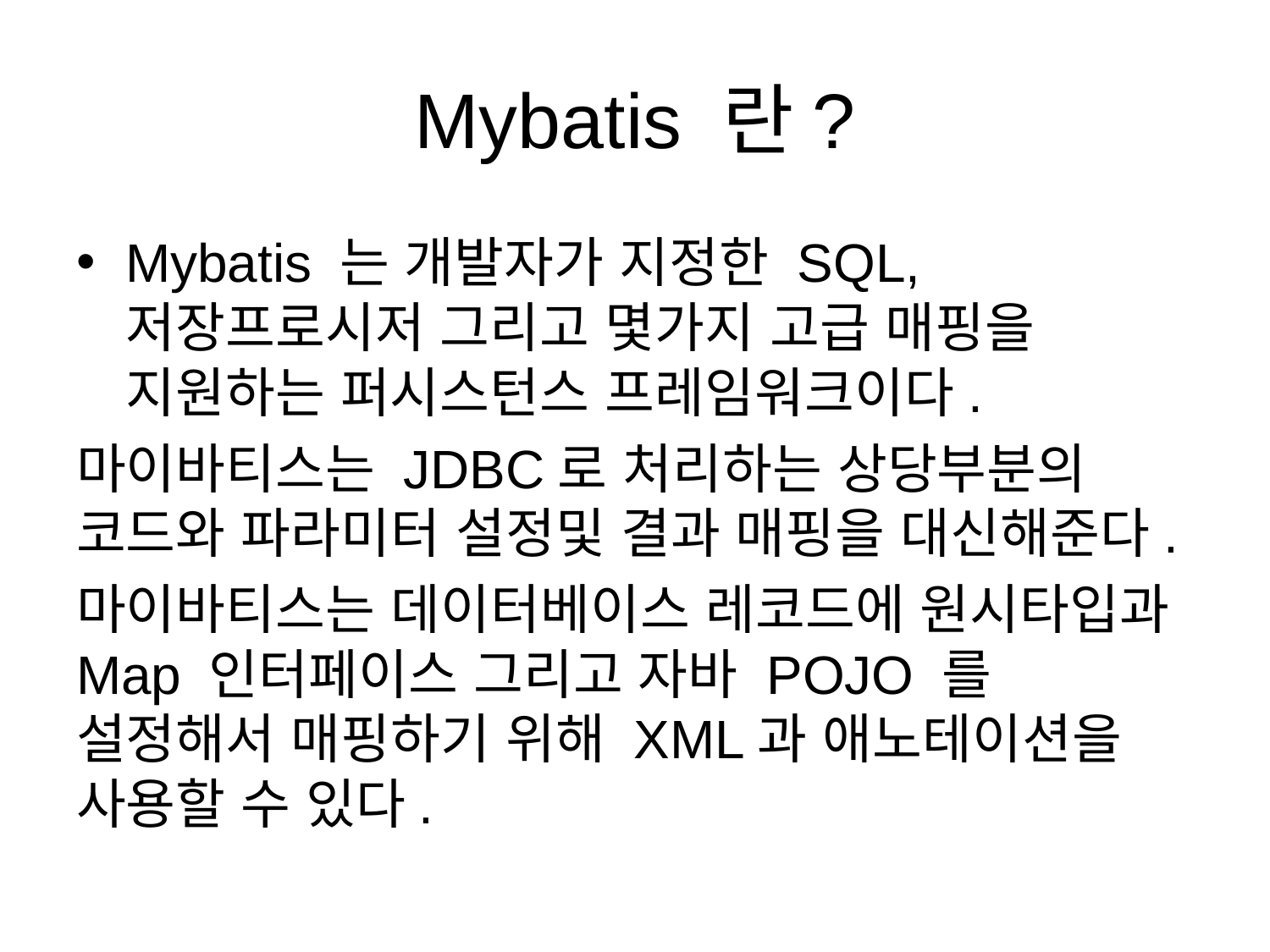

# Mybatis 란?
Mybatis 는 개발자가 지정한 SQL, 저장프로시저 그리고 몇가지 고급 매핑을 지원하는 퍼시스턴스 프레임워크이다.
마이바티스는 JDBC로 처리하는 상당부분의 코드와 파라미터 설정및 결과 매핑을 대신해준다.
마이바티스는 데이터베이스 레코드에 원시타입과 Map 인터페이스 그리고 자바 POJO 를 설정해서 매핑하기 위해 XML과 애노테이션을 사용할 수 있다.